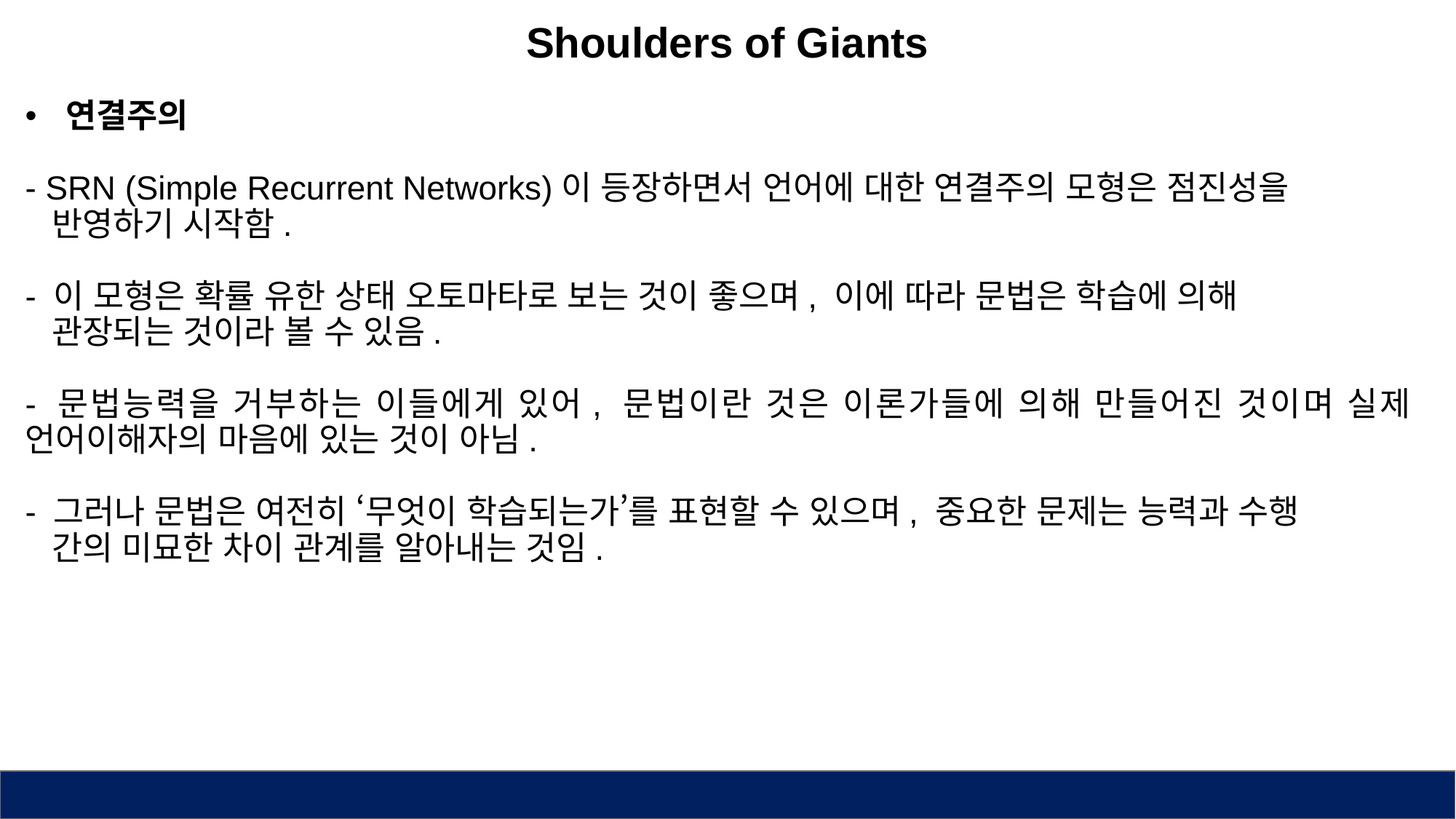

Shoulders of Giants
연결주의

- SRN (Simple Recurrent Networks)이 등장하면서 언어에 대한 연결주의 모형은 점진성을
  반영하기 시작함.

- 이 모형은 확률 유한 상태 오토마타로 보는 것이 좋으며, 이에 따라 문법은 학습에 의해
  관장되는 것이라 볼 수 있음.

- 문법능력을 거부하는 이들에게 있어, 문법이란 것은 이론가들에 의해 만들어진 것이며 실제 언어이해자의 마음에 있는 것이 아님.

- 그러나 문법은 여전히 ‘무엇이 학습되는가’를 표현할 수 있으며, 중요한 문제는 능력과 수행
  간의 미묘한 차이 관계를 알아내는 것임.